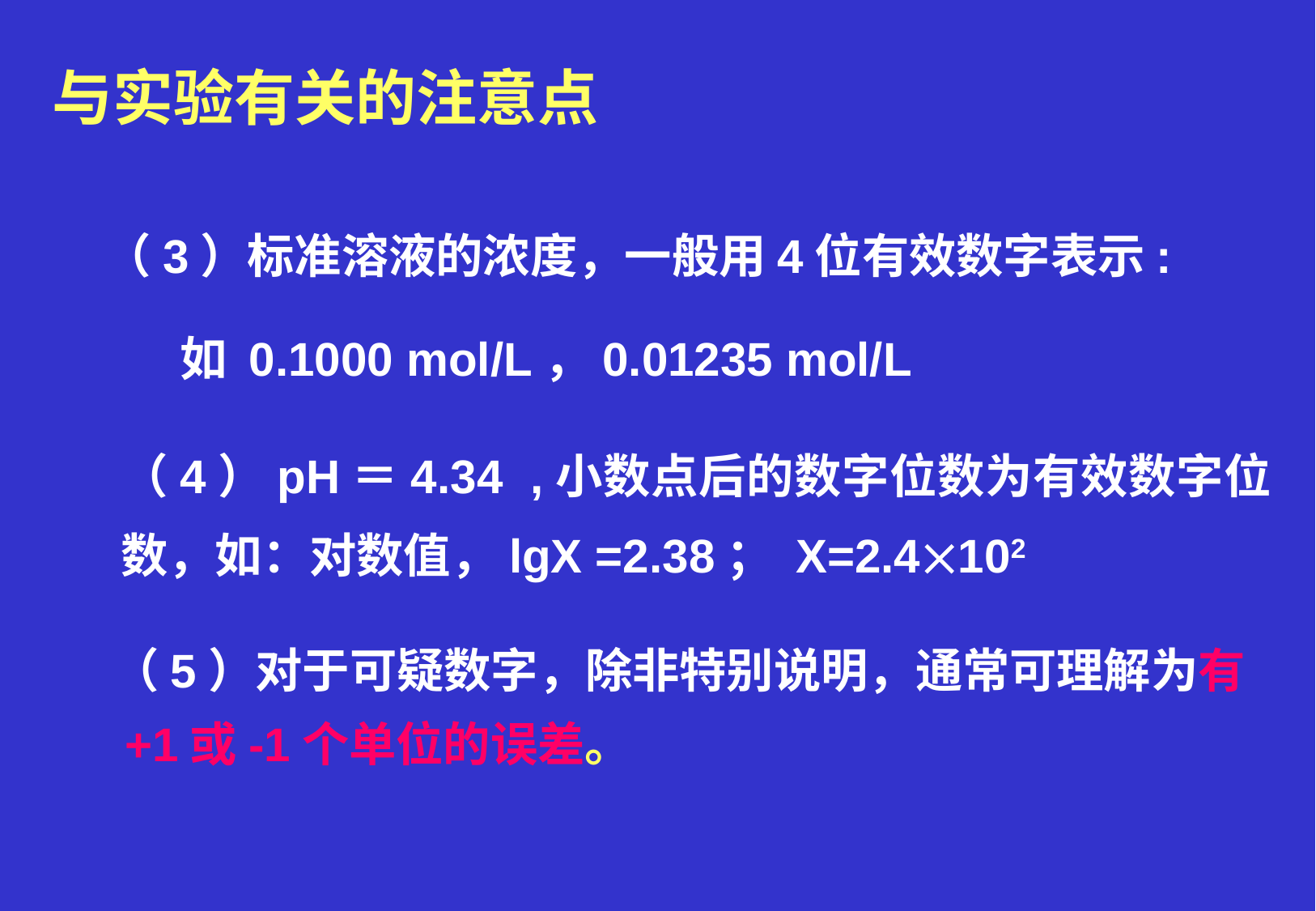

与实验有关的注意点
（3）标准溶液的浓度，一般用4位有效数字表示:
      如 0.1000 mol/L，0.01235 mol/L
（4）pH＝4.34  ,小数点后的数字位数为有效数字位数，如：对数值，lgX =2.38； X=2.4×102
  （5）对于可疑数字，除非特别说明，通常可理解为有+1或-1个单位的误差。